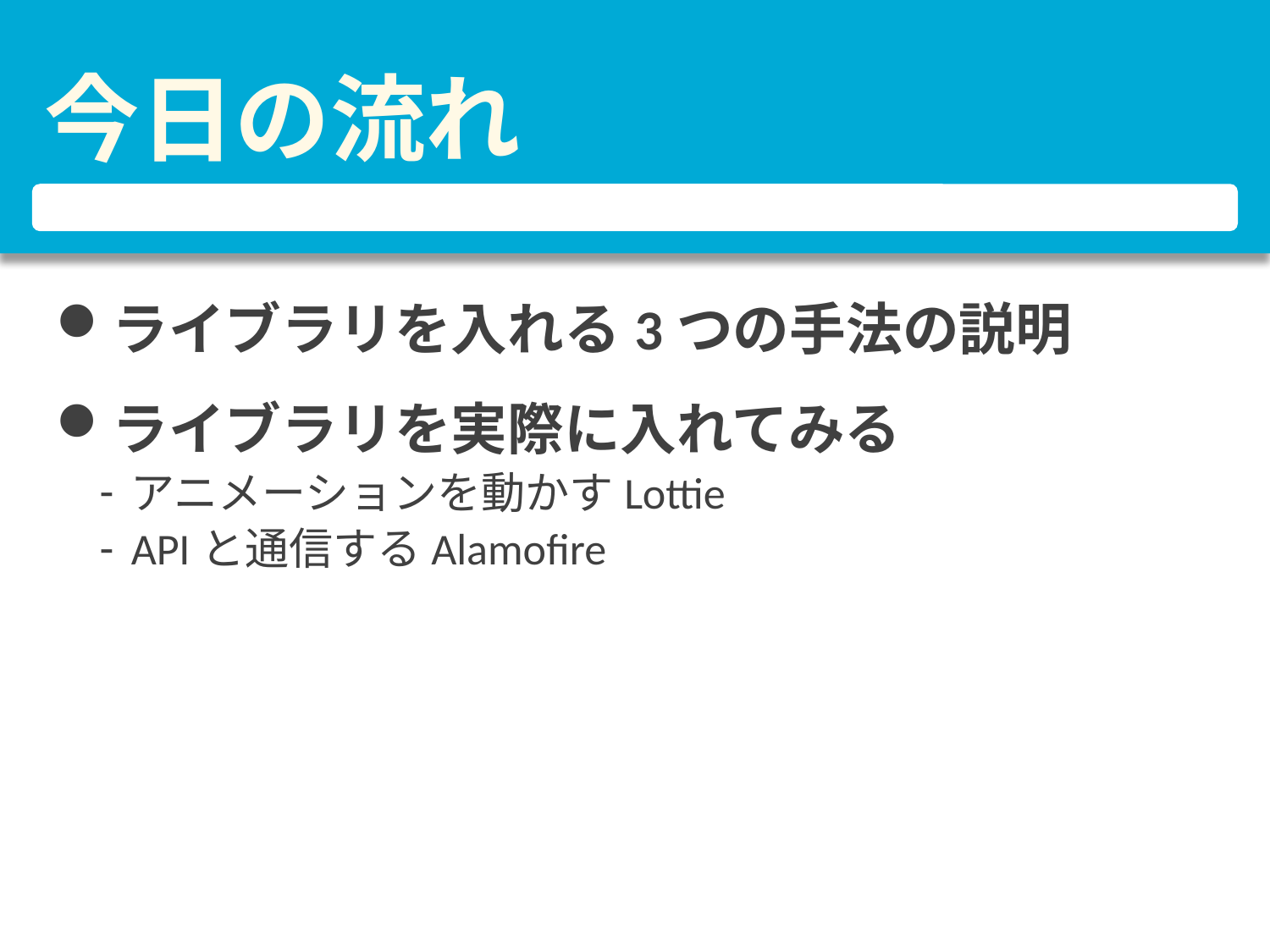

# 今日の流れ
ライブラリを入れる3つの手法の説明
ライブラリを実際に入れてみる
アニメーションを動かすLottie
APIと通信するAlamofire